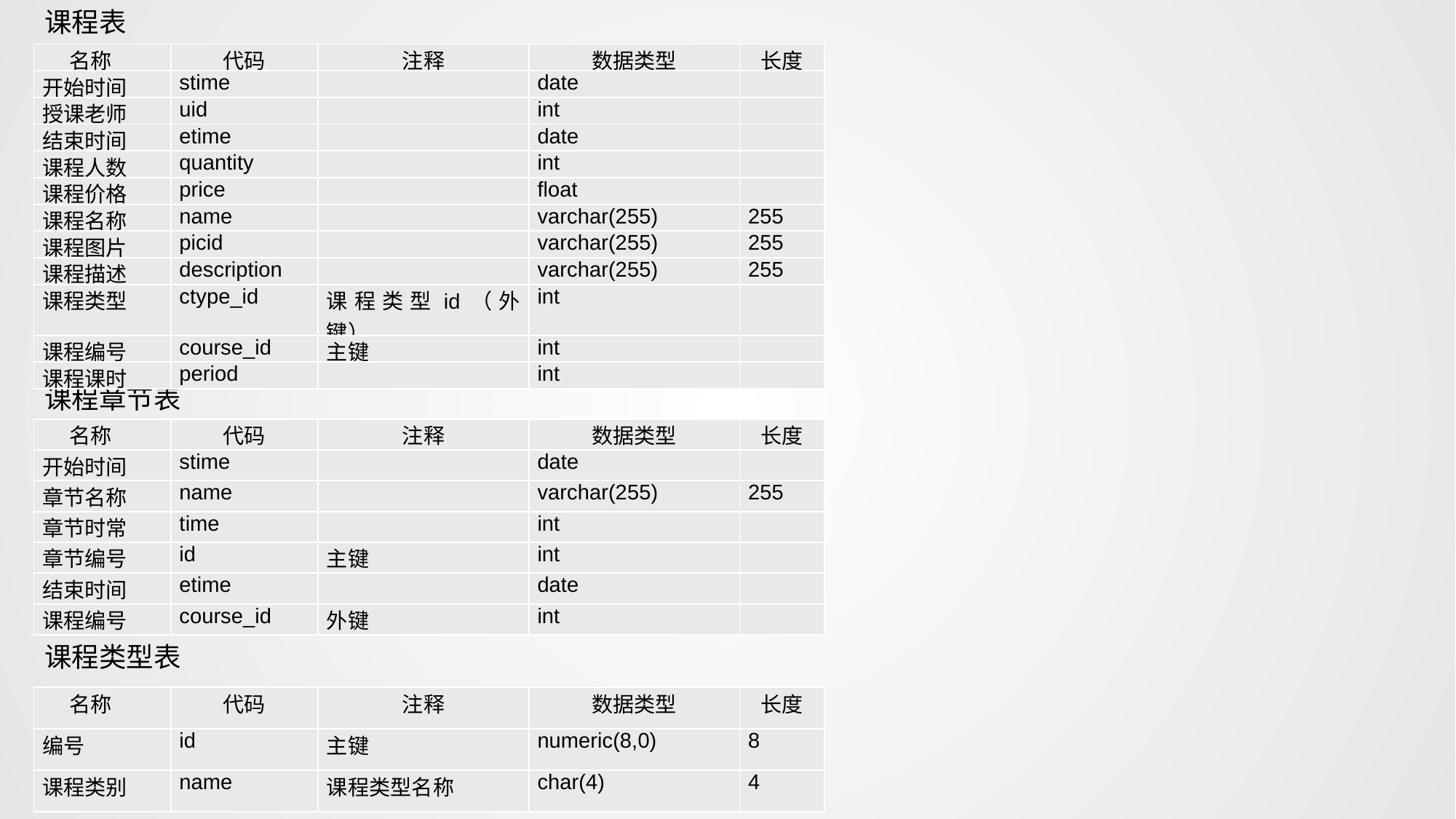

课程表
| 名称 | 代码 | 注释 | 数据类型 | 长度 |
| --- | --- | --- | --- | --- |
| 开始时间 | stime |  | date |  |
| 授课老师 | uid |  | int |  |
| 结束时间 | etime |  | date |  |
| 课程人数 | quantity |  | int |  |
| 课程价格 | price |  | float |  |
| 课程名称 | name |  | varchar(255) | 255 |
| 课程图片 | picid |  | varchar(255) | 255 |
| 课程描述 | description |  | varchar(255) | 255 |
| 课程类型 | ctype\_id | 课程类型id（外键） | int |  |
| 课程编号 | course\_id | 主键 | int |  |
| 课程课时 | period |  | int |  |

课程章节表
| 名称 | 代码 | 注释 | 数据类型 | 长度 |
| --- | --- | --- | --- | --- |
| 开始时间 | stime |  | date |  |
| 章节名称 | name |  | varchar(255) | 255 |
| 章节时常 | time |  | int |  |
| 章节编号 | id | 主键 | int |  |
| 结束时间 | etime |  | date |  |
| 课程编号 | course\_id | 外键 | int |  |

课程类型表
| 名称 | 代码 | 注释 | 数据类型 | 长度 |
| --- | --- | --- | --- | --- |
| 编号 | id | 主键 | numeric(8,0) | 8 |
| 课程类别 | name | 课程类型名称 | char(4) | 4 |